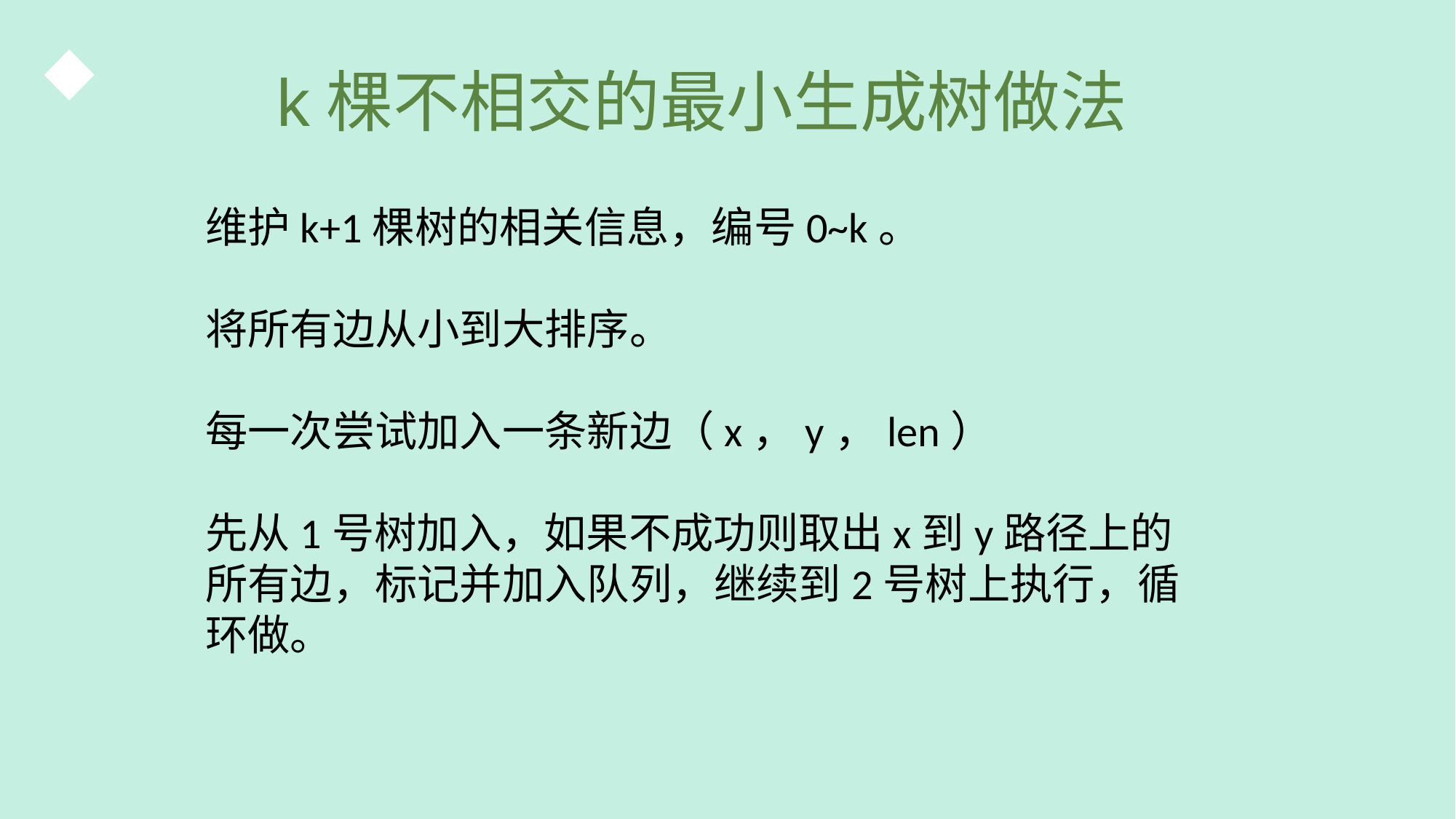

k棵不相交的最小生成树做法
维护k+1棵树的相关信息，编号0~k。

将所有边从小到大排序。

每一次尝试加入一条新边（x，y，len）

先从1号树加入，如果不成功则取出x到y路径上的所有边，标记并加入队列，继续到2号树上执行，循环做。